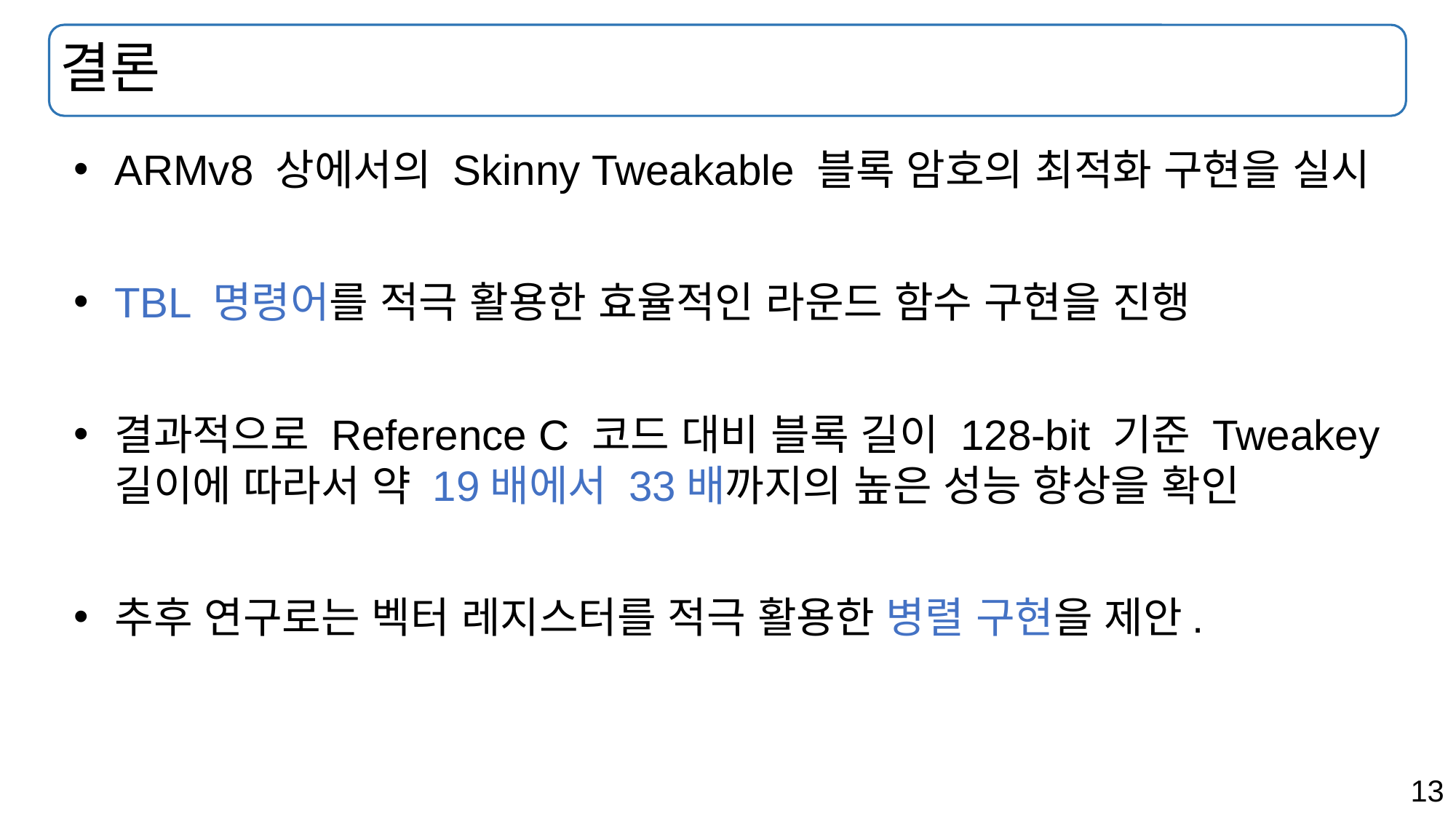

# 결론
ARMv8 상에서의 Skinny Tweakable 블록 암호의 최적화 구현을 실시

TBL 명령어를 적극 활용한 효율적인 라운드 함수 구현을 진행

결과적으로 Reference C 코드 대비 블록 길이 128-bit 기준 Tweakey 길이에 따라서 약 19배에서 33배까지의 높은 성능 향상을 확인

추후 연구로는 벡터 레지스터를 적극 활용한 병렬 구현을 제안.